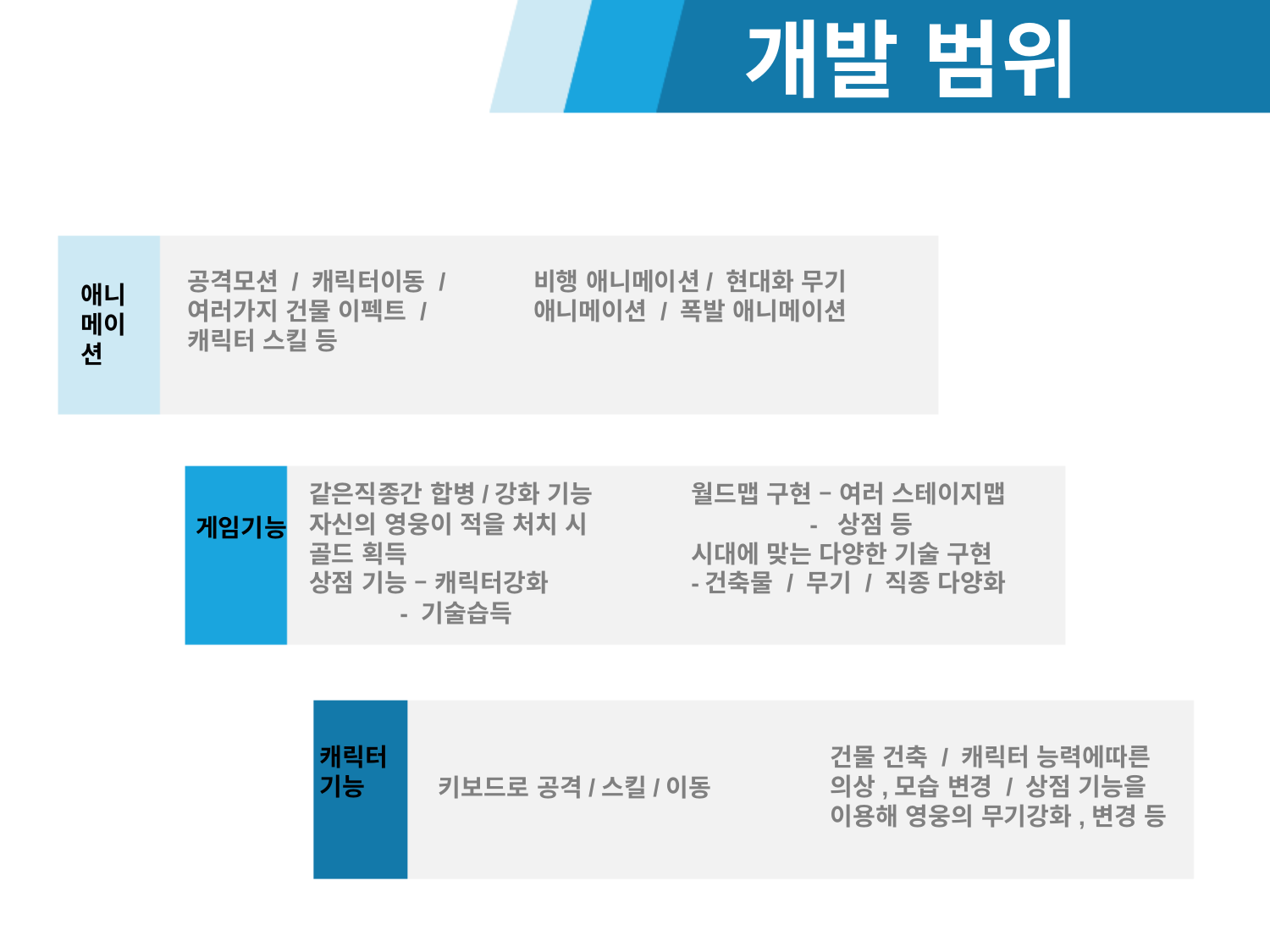

개발 범위
공격모션 / 캐릭터이동 / 여러가지 건물 이펙트 / 캐릭터 스킬 등
비행 애니메이션/ 현대화 무기 애니메이션 / 폭발 애니메이션
애니메이션
월드맵 구현 – 여러 스테이지맵
                 -  상점 등
시대에 맞는 다양한 기술 구현
-건축물 / 무기 / 직종 다양화
같은직종간 합병/강화 기능
자신의 영웅이 적을 처치 시
골드 획득
상점 기능 – 캐릭터강화
             - 기술습득

게임기능
캐릭터
기능
건물 건축 / 캐릭터 능력에따른
의상,모습 변경 / 상점 기능을
이용해 영웅의 무기강화,변경 등
키보드로 공격/스킬/이동